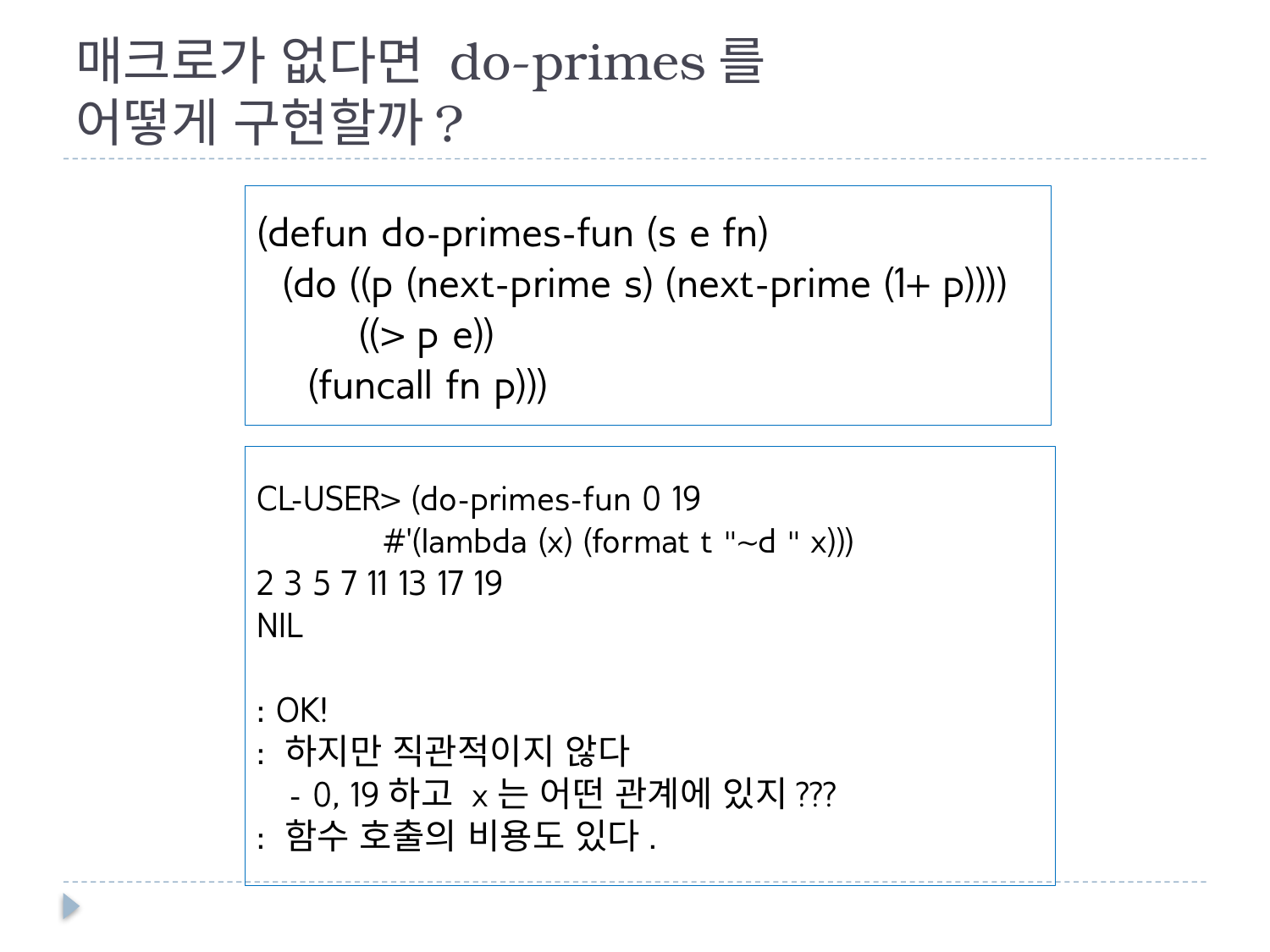

# 매크로가 없다면 do-primes를 어떻게 구현할까?
(defun do-primes-fun (s e fn)
  (do ((p (next-prime s) (next-prime (1+ p))))
        ((> p e))
    (funcall fn p)))
CL-USER> (do-primes-fun 0 19
	#'(lambda (x) (format t "~d " x)))
2 3 5 7 11 13 17 19
NIL

: OK!
: 하지만 직관적이지 않다
   - 0, 19하고 x는 어떤 관계에 있지???
: 함수 호출의 비용도 있다.